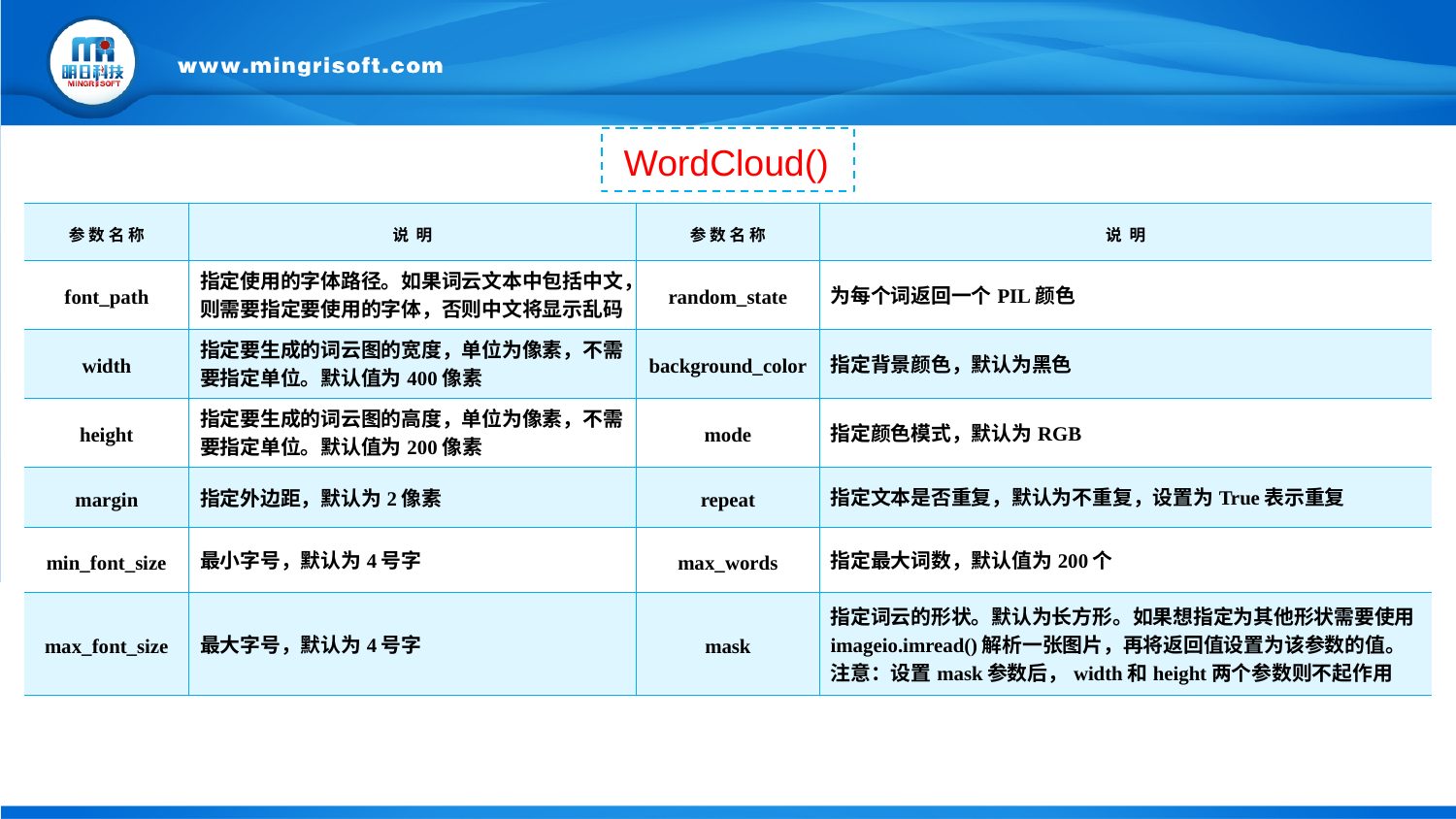

WordCloud()
| 参 数 名 称 | 说 明 | 参 数 名 称 | 说 明 |
| --- | --- | --- | --- |
| font\_path | 指定使用的字体路径。如果词云文本中包括中文，则需要指定要使用的字体，否则中文将显示乱码 | random\_state | 为每个词返回一个PIL颜色 |
| width | 指定要生成的词云图的宽度，单位为像素，不需要指定单位。默认值为400像素 | background\_color | 指定背景颜色，默认为黑色 |
| height | 指定要生成的词云图的高度，单位为像素，不需要指定单位。默认值为200像素 | mode | 指定颜色模式，默认为RGB |
| margin | 指定外边距，默认为2像素 | repeat | 指定文本是否重复，默认为不重复，设置为True表示重复 |
| min\_font\_size | 最小字号，默认为4号字 | max\_words | 指定最大词数，默认值为200个 |
| max\_font\_size | 最大字号，默认为4号字 | mask | 指定词云的形状。默认为长方形。如果想指定为其他形状需要使用imageio.imread()解析一张图片，再将返回值设置为该参数的值。注意：设置mask参数后，width和height两个参数则不起作用 |